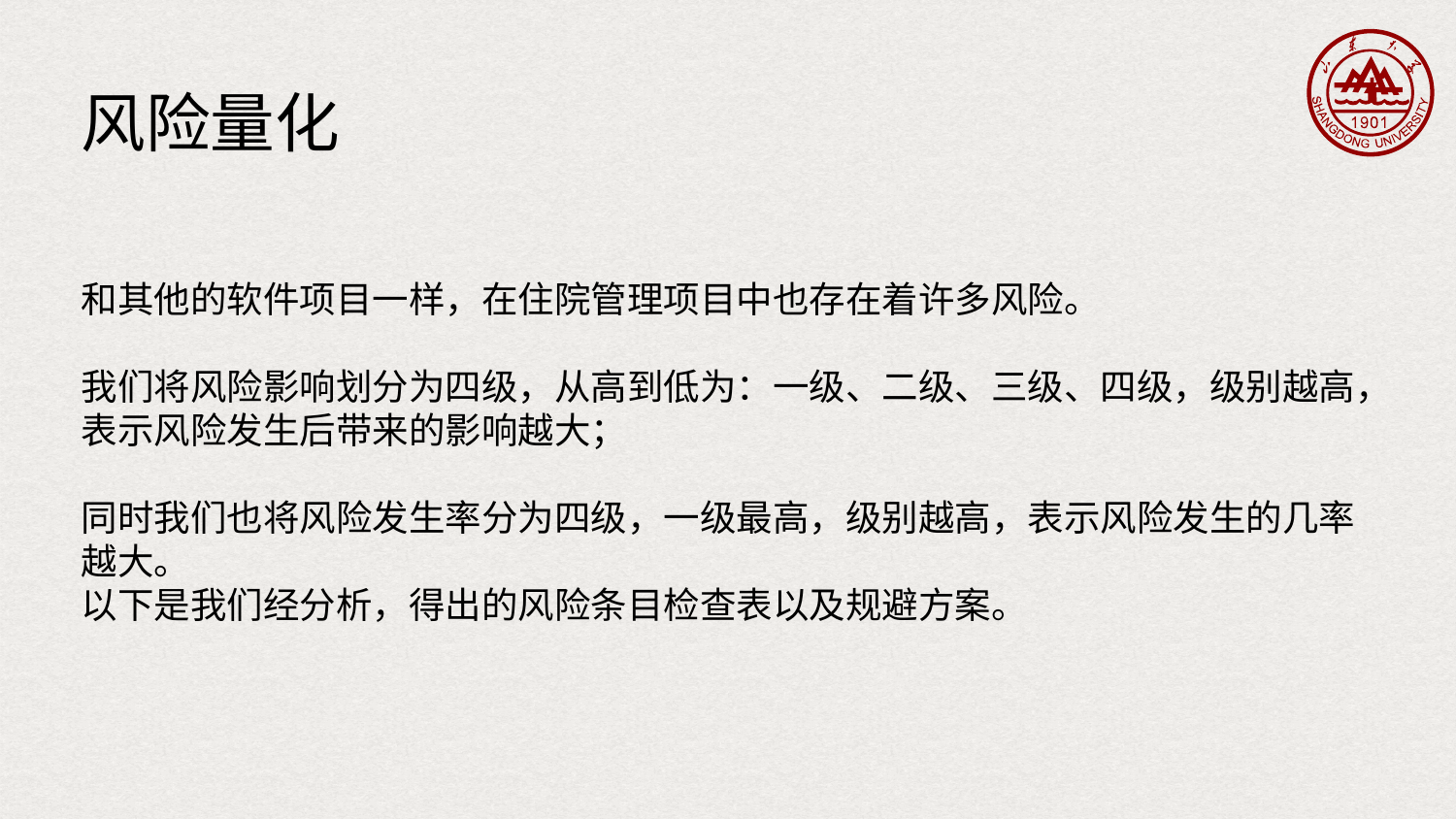

风险量化
和其他的软件项目一样，在住院管理项目中也存在着许多风险。

我们将风险影响划分为四级，从高到低为：一级、二级、三级、四级，级别越高，表示风险发生后带来的影响越大；

同时我们也将风险发生率分为四级，一级最高，级别越高，表示风险发生的几率越大。
以下是我们经分析，得出的风险条目检查表以及规避方案。